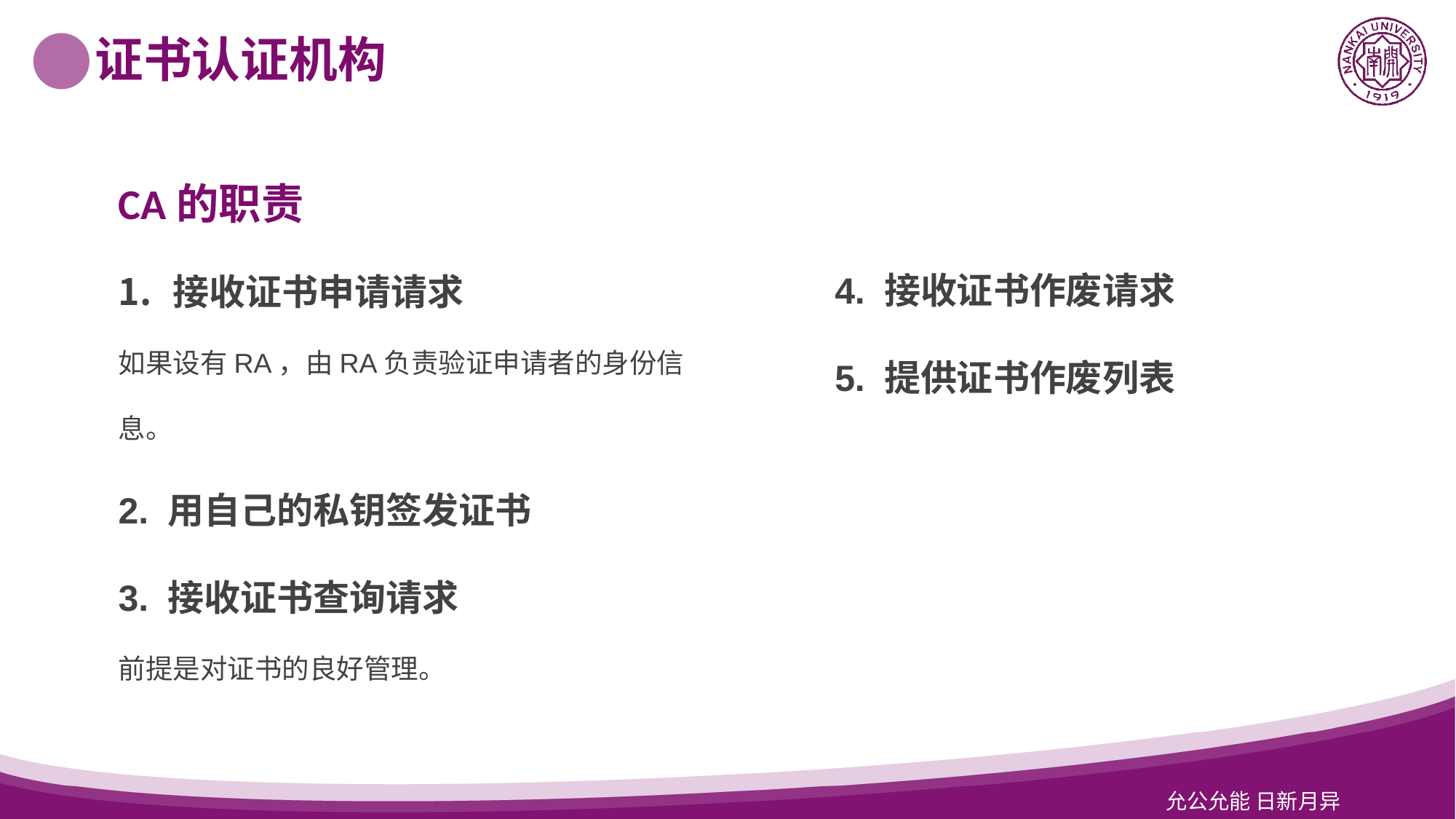

选中图片Delete，点击中间图标即可插入新图片

证书认证机构
CA的职责
4. 接收证书作废请求
5. 提供证书作废列表
接收证书申请请求
如果设有RA，由RA负责验证申请者的身份信息。
2. 用自己的私钥签发证书
3. 接收证书查询请求
前提是对证书的良好管理。